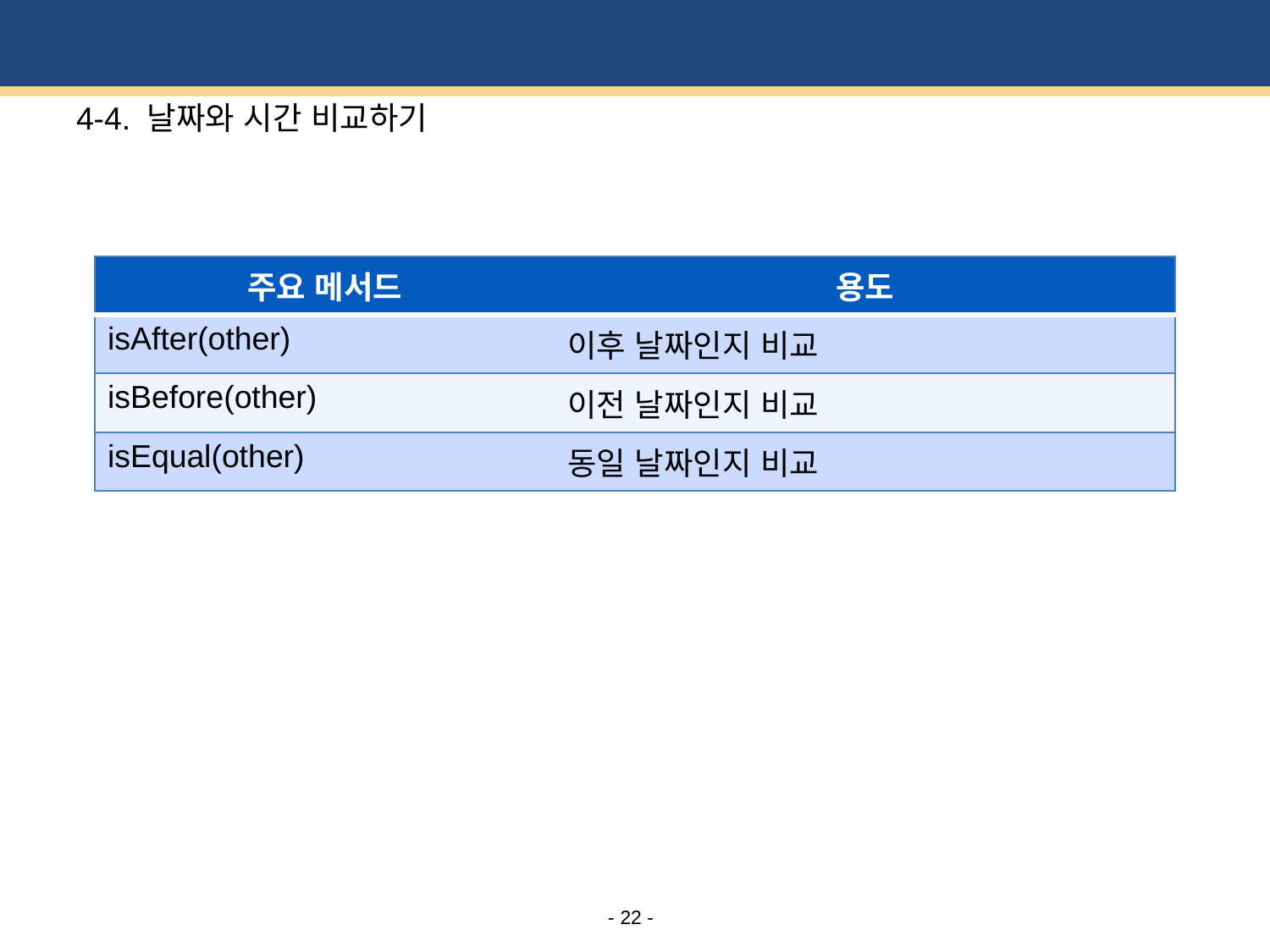

# 4-4. 날짜와 시간 비교하기
| 주요 메서드 | 용도 |
| --- | --- |
| isAfter(other) | 이후 날짜인지 비교 |
| isBefore(other) | 이전 날짜인지 비교 |
| isEqual(other) | 동일 날짜인지 비교 |